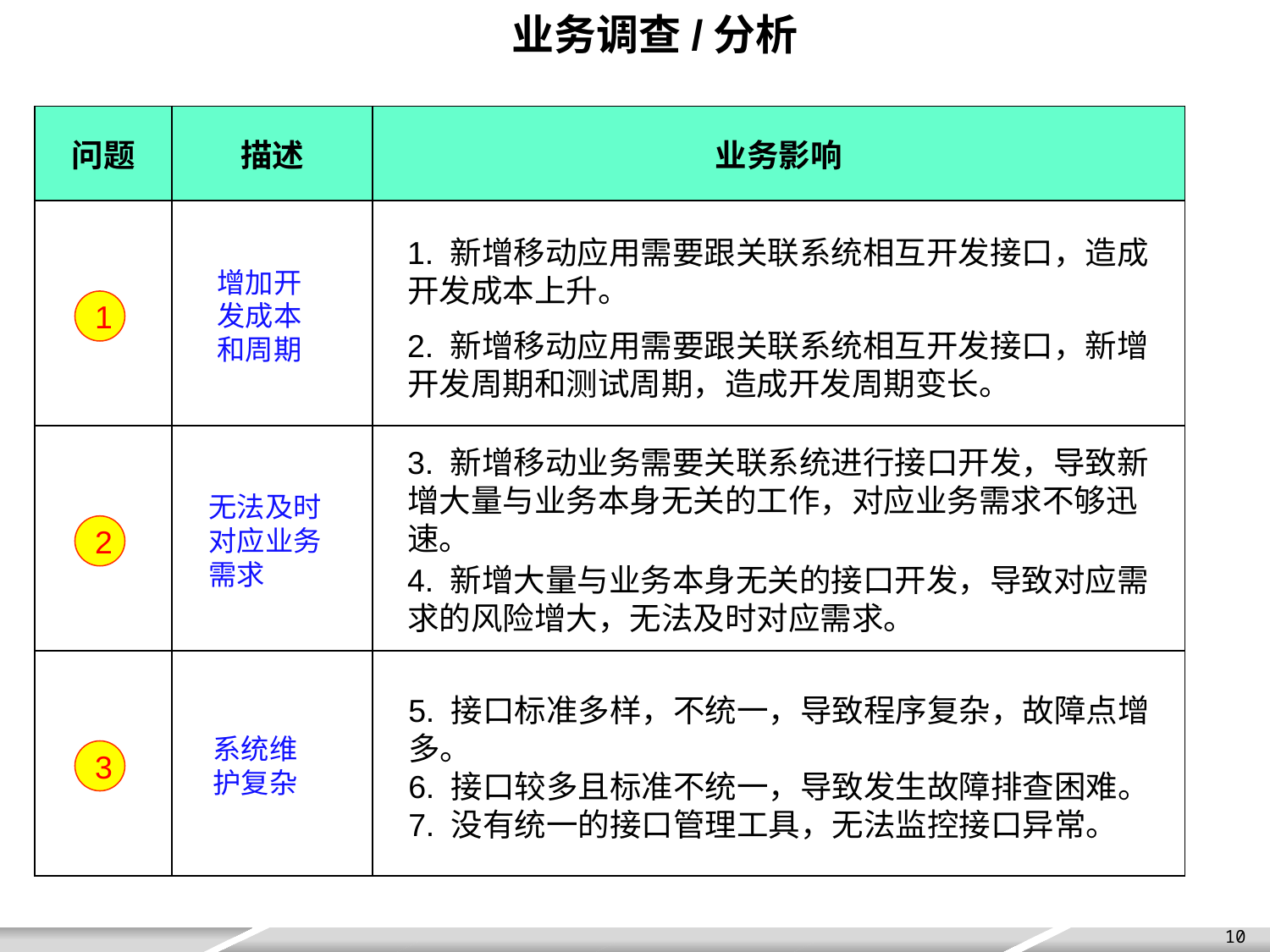

业务调查/分析
| 问题 | 描述 | 业务影响 |
| --- | --- | --- |
|  |  |  |
|  |  |  |
|  |  |  |
1. 新增移动应用需要跟关联系统相互开发接口，造成开发成本上升。
增加开发成本和周期
1
2. 新增移动应用需要跟关联系统相互开发接口，新增开发周期和测试周期，造成开发周期变长。
3. 新增移动业务需要关联系统进行接口开发，导致新增大量与业务本身无关的工作，对应业务需求不够迅速。
无法及时对应业务需求
2
4. 新增大量与业务本身无关的接口开发，导致对应需求的风险增大，无法及时对应需求。
5. 接口标准多样，不统一，导致程序复杂，故障点增多。
6. 接口较多且标准不统一，导致发生故障排查困难。
7. 没有统一的接口管理工具，无法监控接口异常。
系统维护复杂
3
10